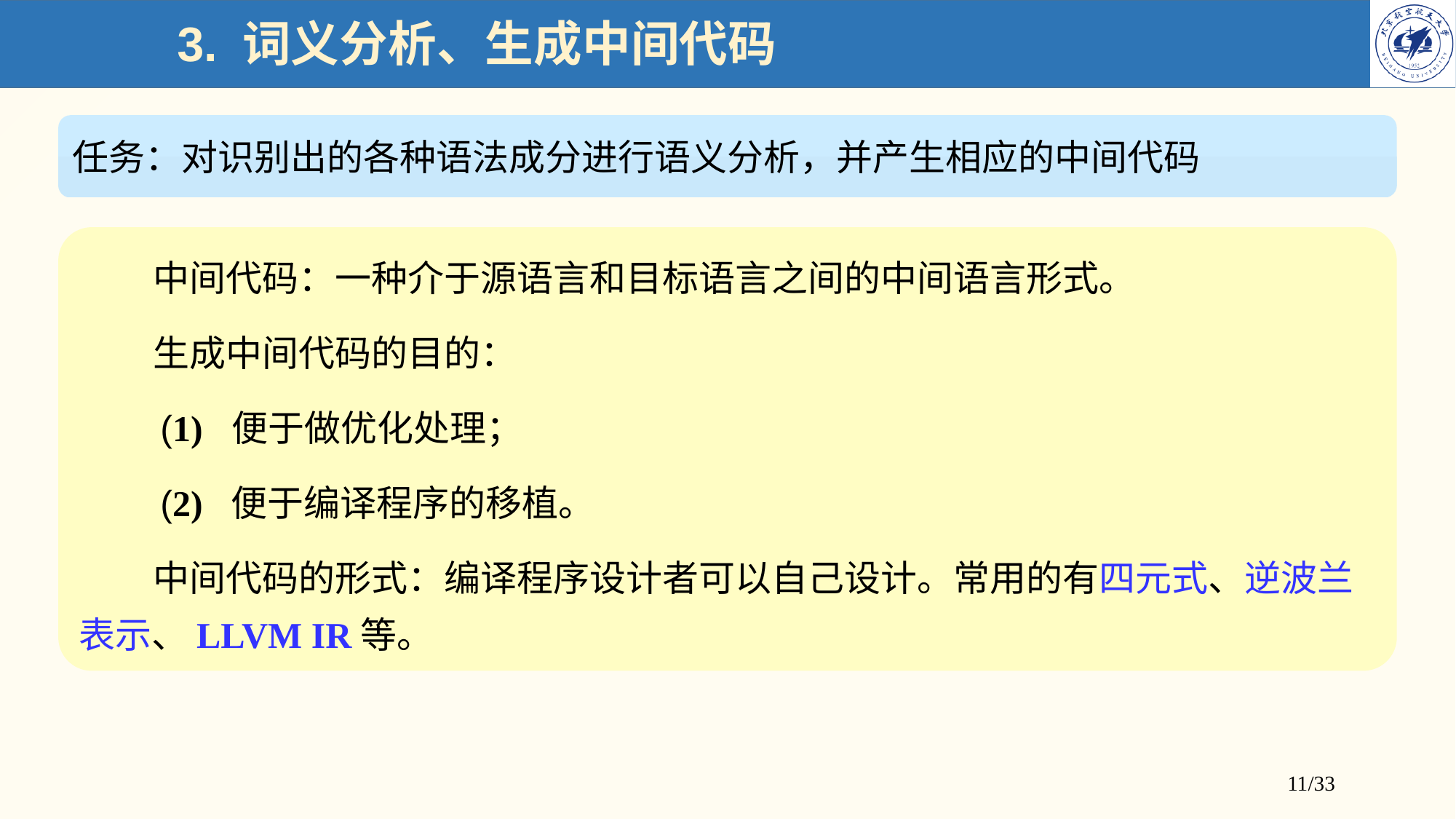

# 3. 词义分析、生成中间代码

任务：对识别出的各种语法成分进行语义分析，并产生相应的中间代码

        中间代码：一种介于源语言和目标语言之间的中间语言形式。
        生成中间代码的目的：
        (1)  便于做优化处理；
        (2)  便于编译程序的移植。
        中间代码的形式：编译程序设计者可以自己设计。常用的有四元式、逆波兰表示、LLVM IR等。